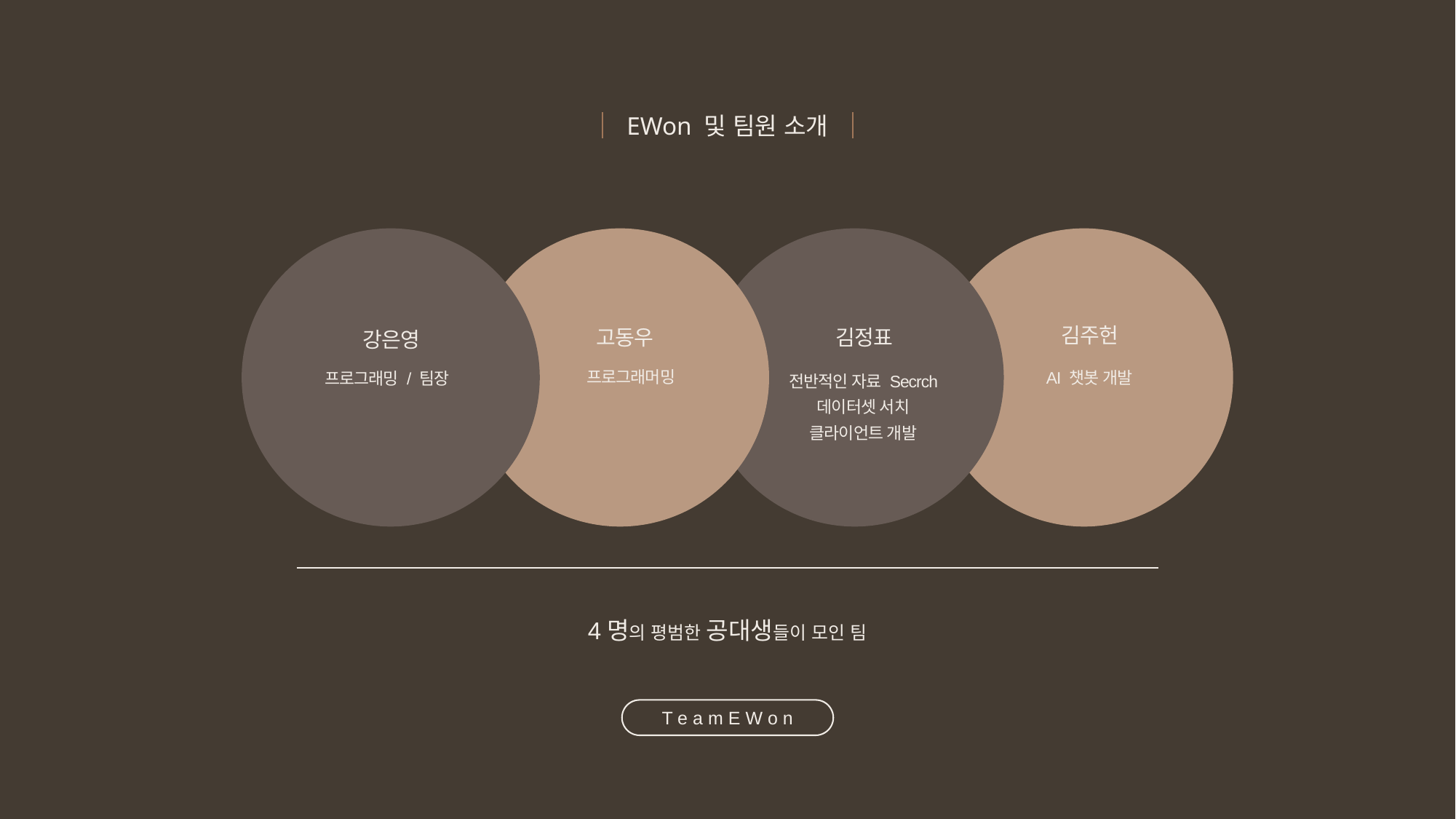

EWon 및 팀원 소개

김주헌
고동우
김정표
강은영
프로그래머밍
AI 챗봇 개발
프로그래밍 / 팀장
전반적인 자료 Secrch
데이터셋 서치
클라이언트 개발
4명의 평범한 공대생들이 모인 팀

T e a m E W o n